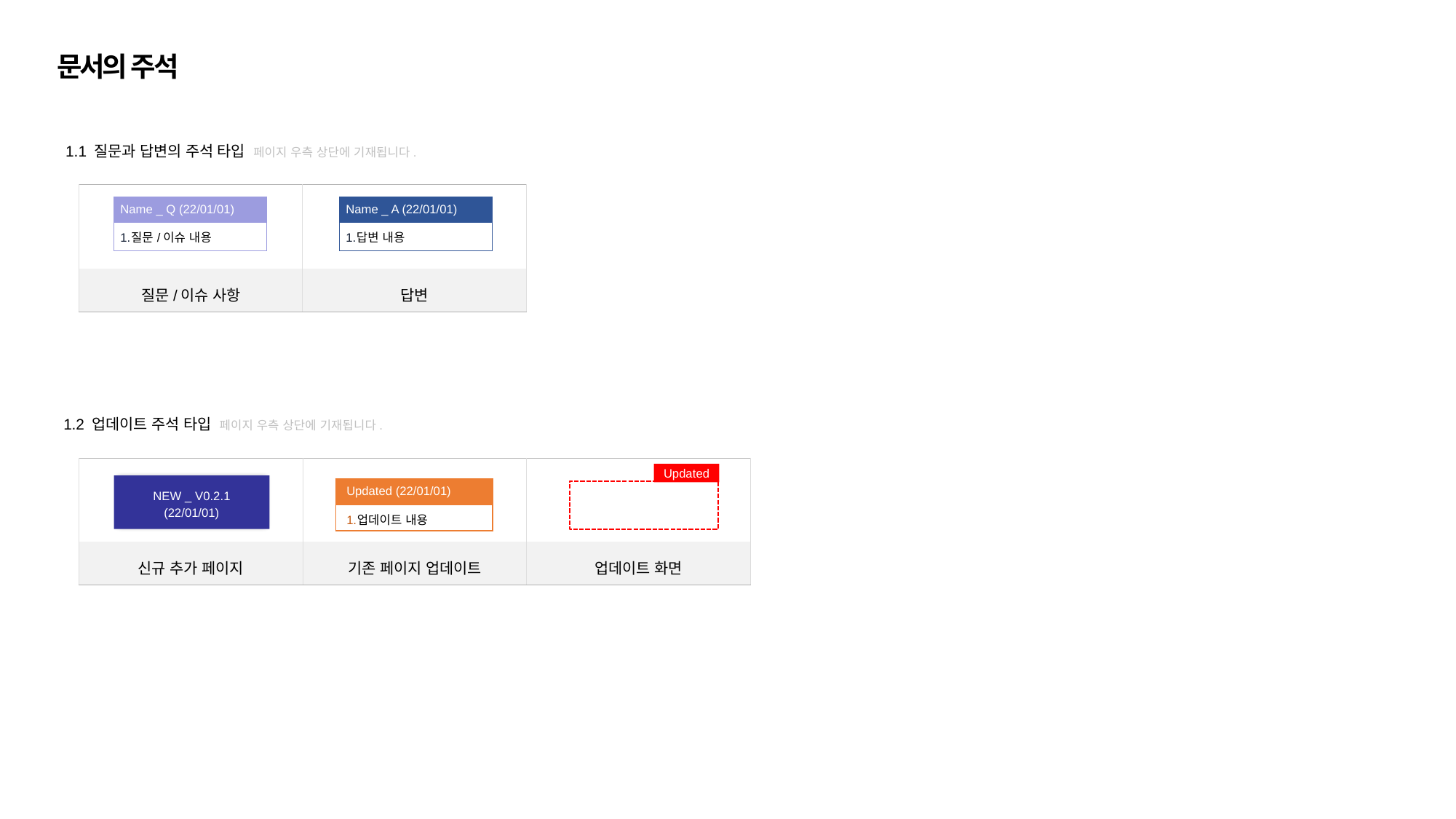

문서의 주석
1.1 질문과 답변의 주석 타입  페이지 우측 상단에 기재됩니다.
|  |  |
| --- | --- |
| 질문/이슈 사항 | 답변 |
| Name \_ Q (22/01/01) |
| --- |
| 질문/이슈 내용 |
| Name \_ A (22/01/01) |
| --- |
| 답변 내용 |
1.2 업데이트 주석 타입  페이지 우측 상단에 기재됩니다.
|  |  |  |
| --- | --- | --- |
| 신규 추가 페이지 | 기존 페이지 업데이트 | 업데이트 화면 |
Updated

NEW _ V0.2.1
(22/01/01)
| Updated (22/01/01) |
| --- |
| 업데이트 내용 |